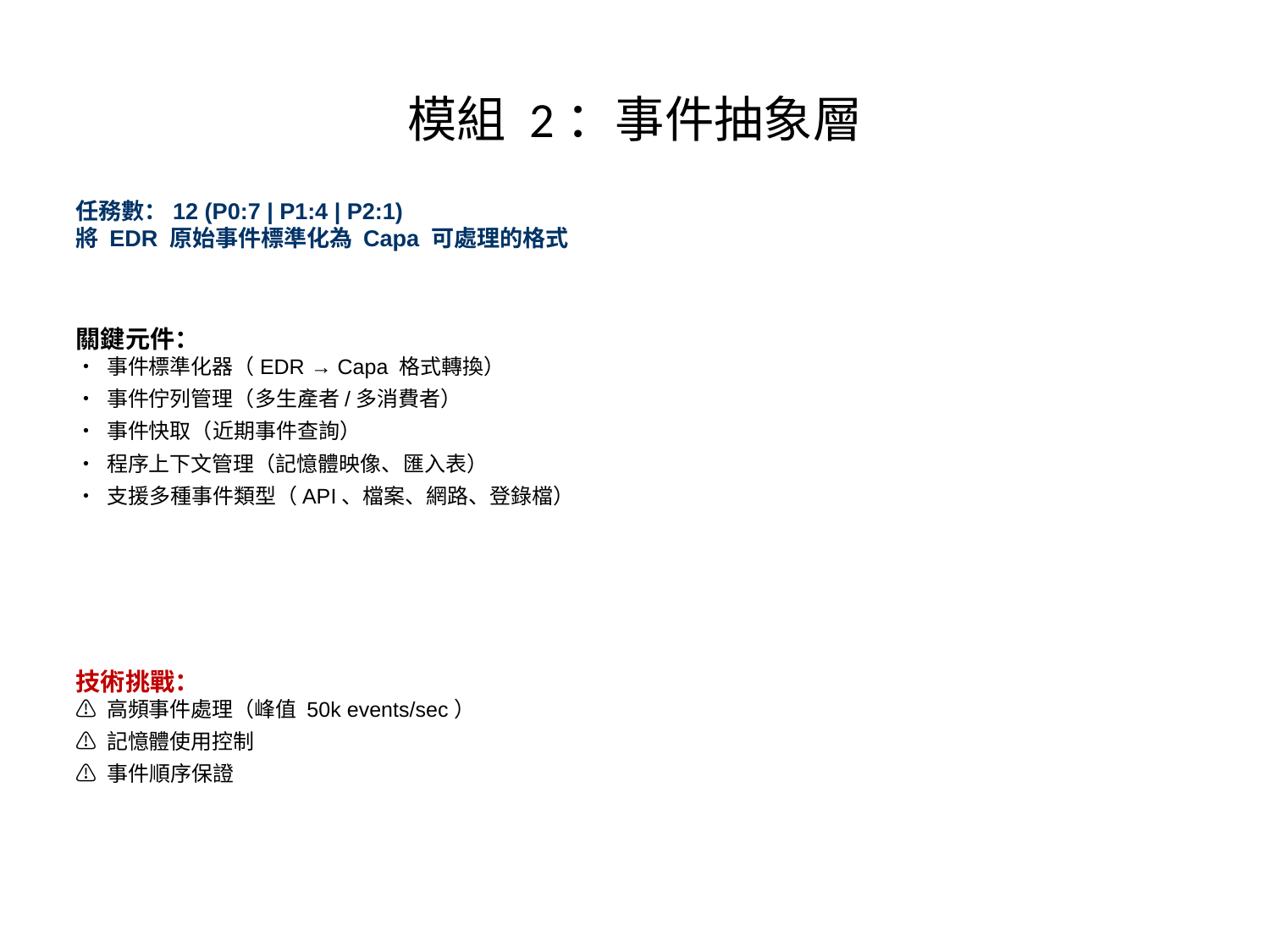

# 模組 2：事件抽象層
任務數：12 (P0:7 | P1:4 | P2:1)
將 EDR 原始事件標準化為 Capa 可處理的格式
關鍵元件：
• 事件標準化器（EDR → Capa 格式轉換）
• 事件佇列管理（多生產者/多消費者）
• 事件快取（近期事件查詢）
• 程序上下文管理（記憶體映像、匯入表）
• 支援多種事件類型（API、檔案、網路、登錄檔）
技術挑戰：
⚠ 高頻事件處理（峰值 50k events/sec）
⚠ 記憶體使用控制
⚠ 事件順序保證